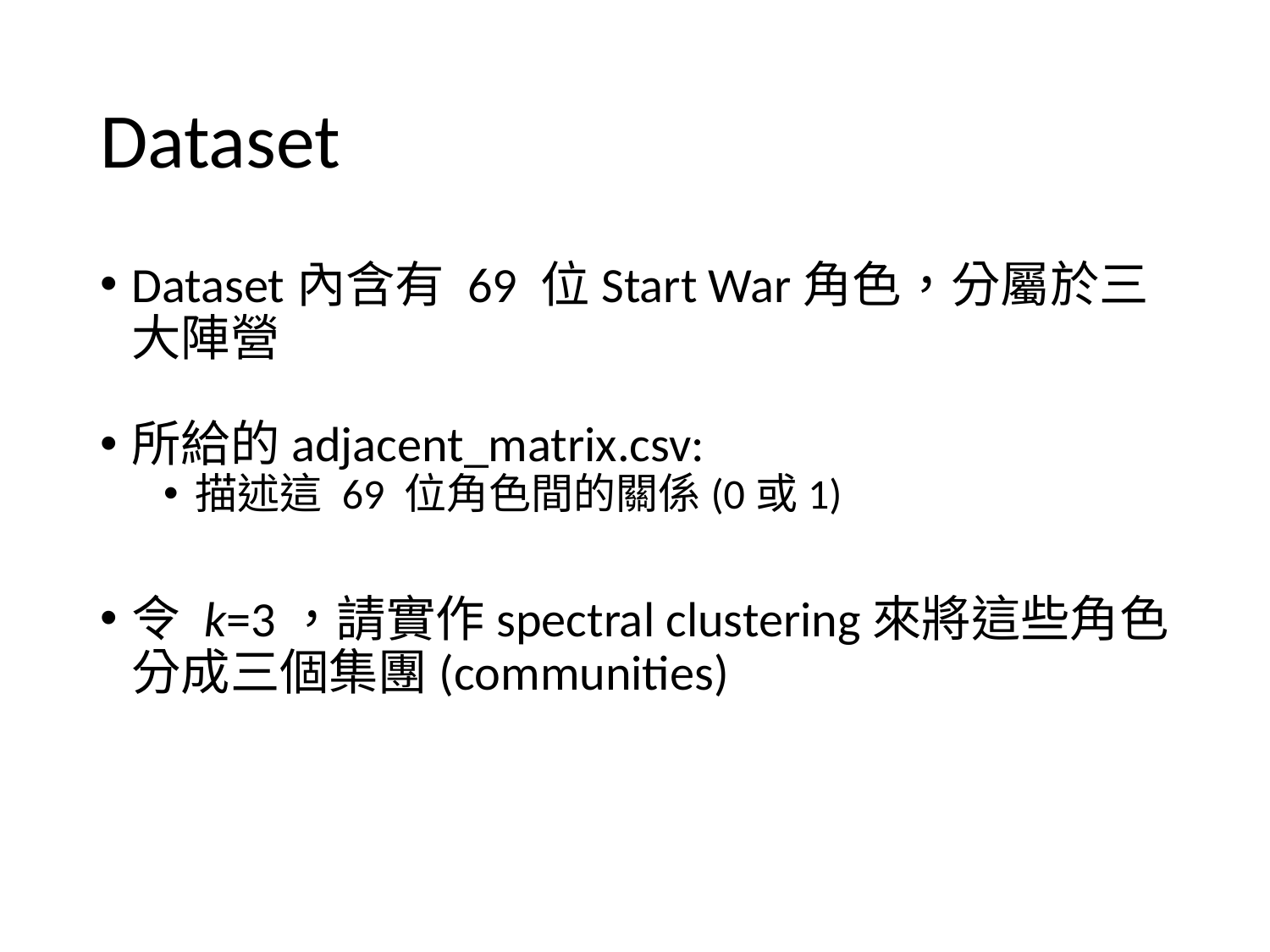

# Dataset
Dataset內含有 69 位Start War角色，分屬於三大陣營

所給的adjacent_matrix.csv:
描述這 69 位角色間的關係(0或1)

令 k=3，請實作spectral clustering來將這些角色分成三個集團(communities)